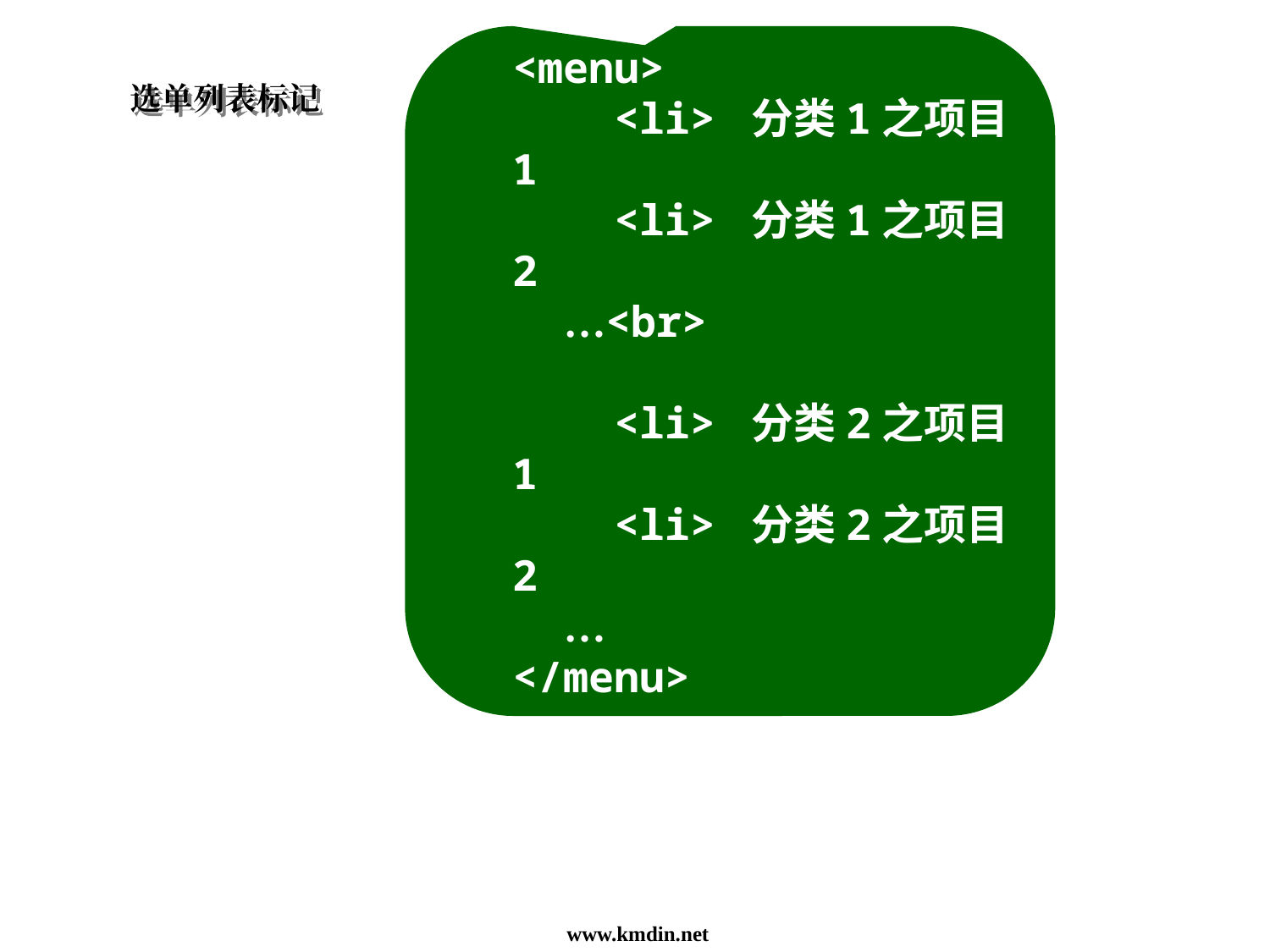

39
<menu>
    <li> 分类1之项目1
    <li> 分类1之项目2
  …<br>

    <li> 分类2之项目1
    <li> 分类2之项目2
  …
</menu>
选单列表标记